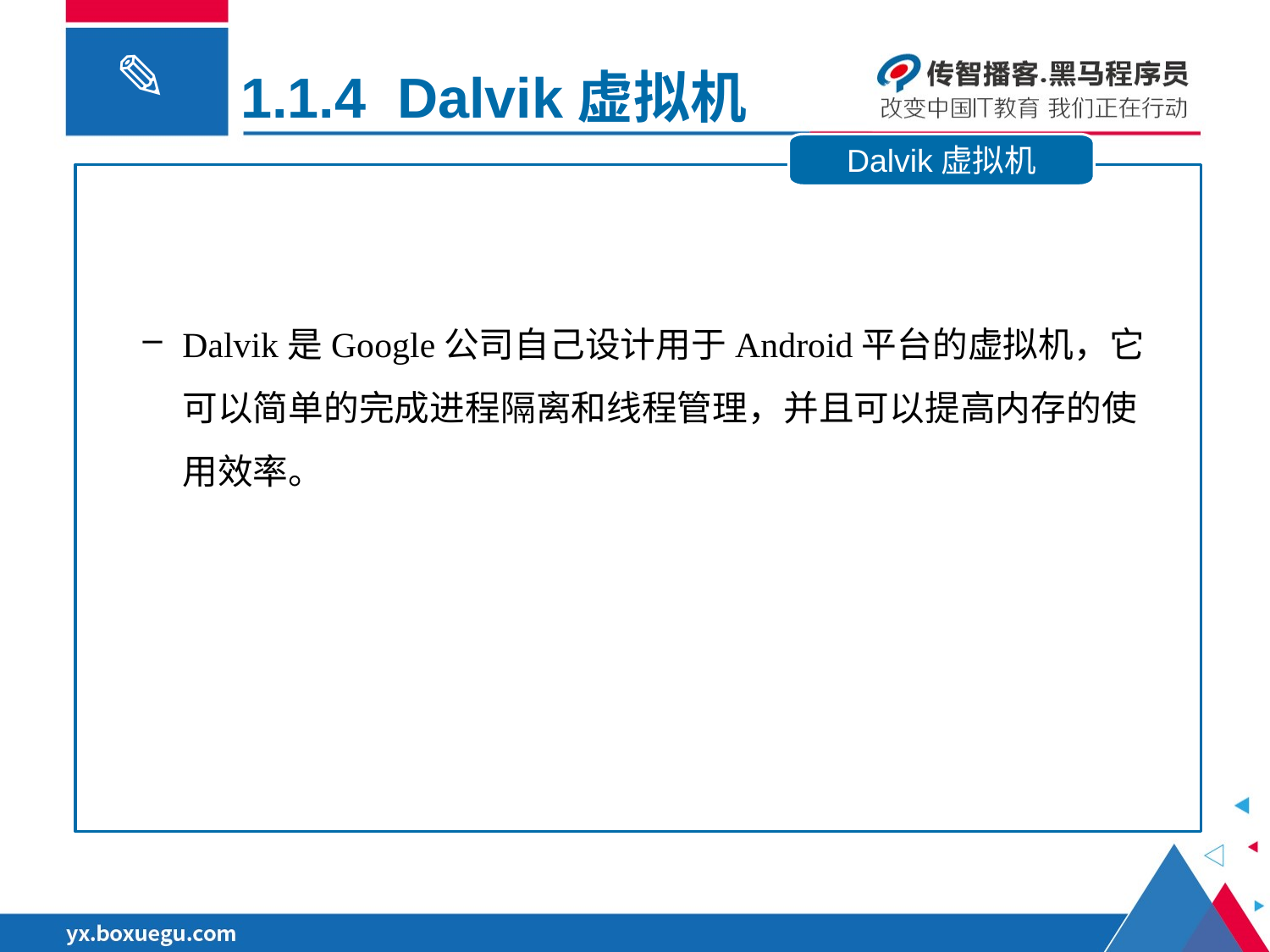

1.1.4  Dalvik虚拟机
Dalvik虚拟机

Dalvik是Google公司自己设计用于Android平台的虚拟机，它可以简单的完成进程隔离和线程管理，并且可以提高内存的使用效率。